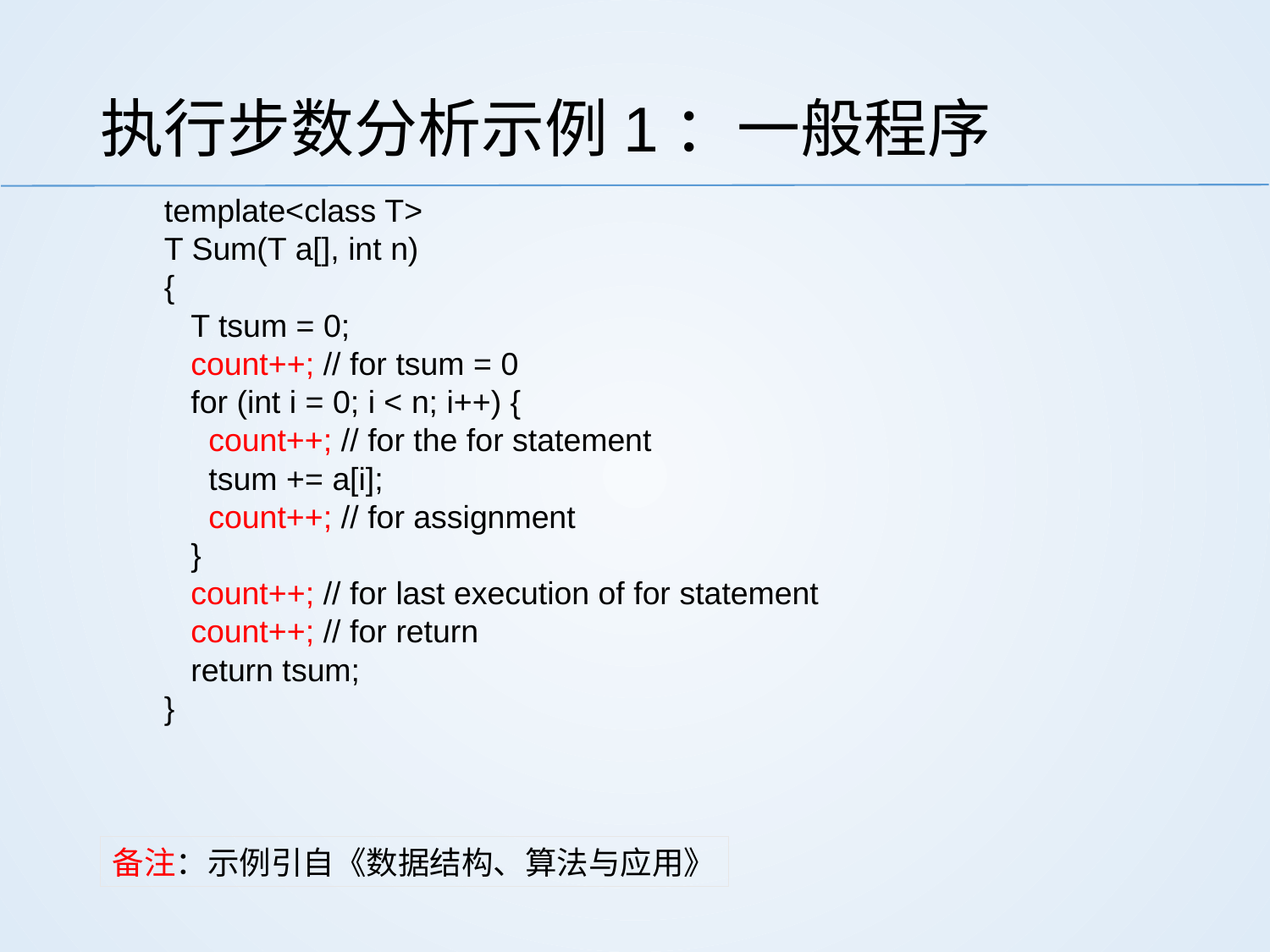

# 执行步数分析示例1：一般程序
template<class T>
T Sum(T a[], int n)
{
   T tsum = 0;
   count++; // for tsum = 0
   for (int i = 0; i < n; i++) {
     count++; // for the for statement
     tsum += a[i];
     count++; // for assignment
   }
   count++; // for last execution of for statement
   count++; // for return
   return tsum;
}
备注：示例引自《数据结构、算法与应用》
44